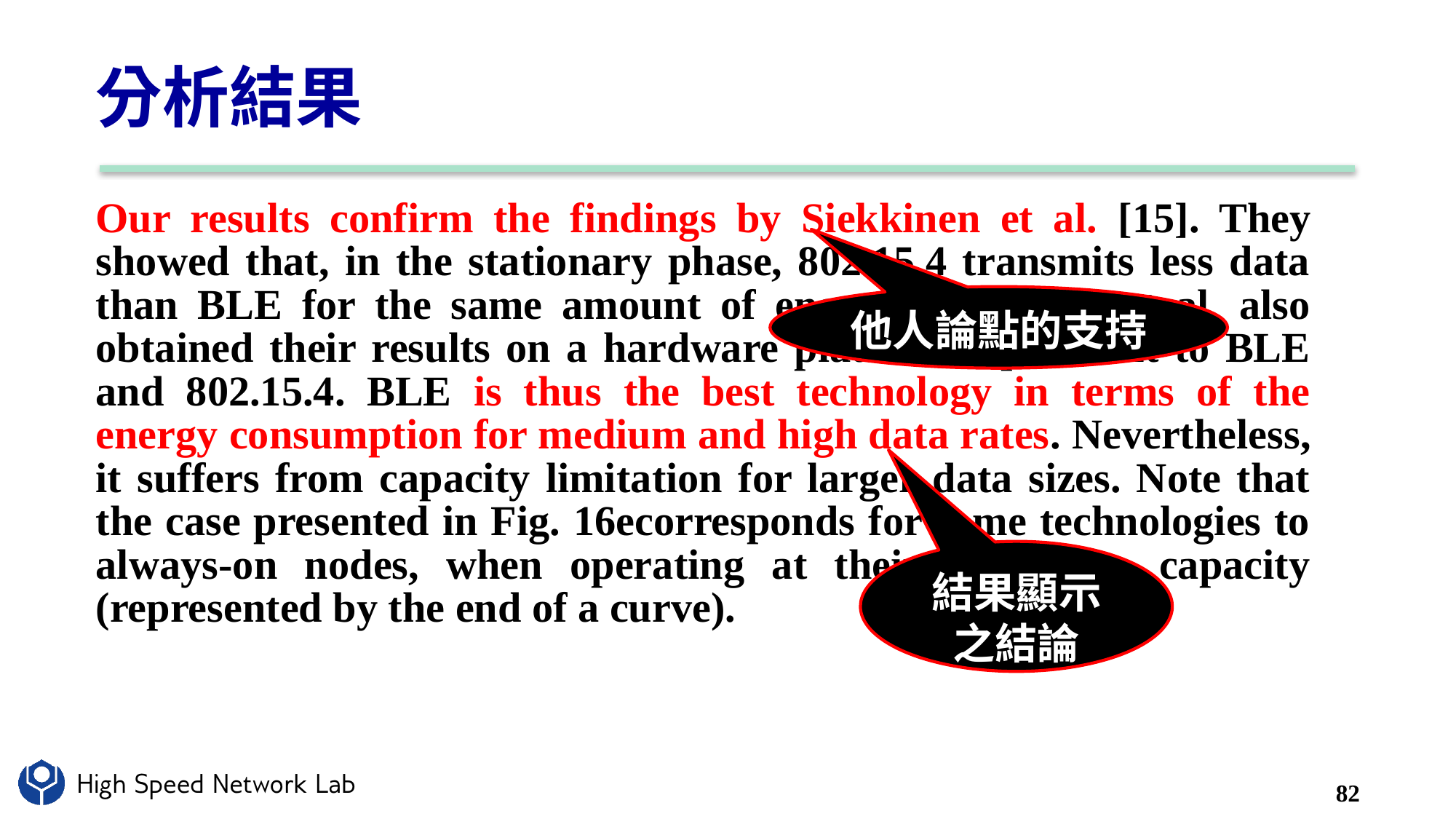

# 分析結果
Our results confirm the findings by Siekkinen et al. [15]. They showed that, in the stationary phase, 802.15.4 transmits less data than BLE for the same amount of energy. Siekkinen et al. also obtained their results on a hardware platform equivalent to BLE and 802.15.4. BLE is thus the best technology in terms of the energy consumption for medium and high data rates. Nevertheless, it suffers from capacity limitation for larger data sizes. Note that the case presented in Fig. 16ecorresponds for some technologies to always-on nodes, when operating at their maximum capacity (represented by the end of a curve).

他人論點的支持
結果顯示之結論
82